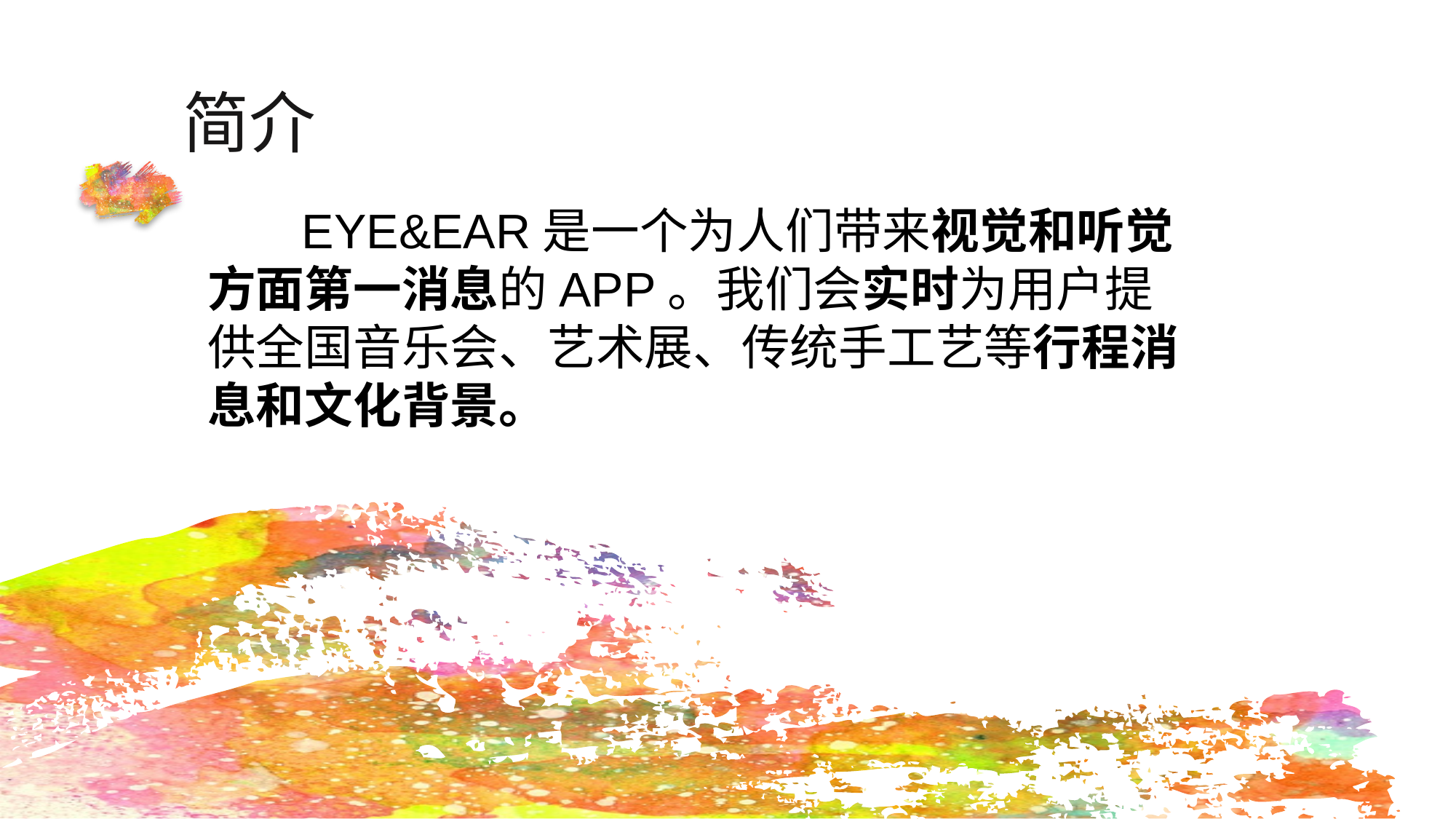

简介

       EYE&EAR是一个为人们带来视觉和听觉方面第一消息的APP。我们会实时为用户提供全国音乐会、艺术展、传统手工艺等行程消息和文化背景。